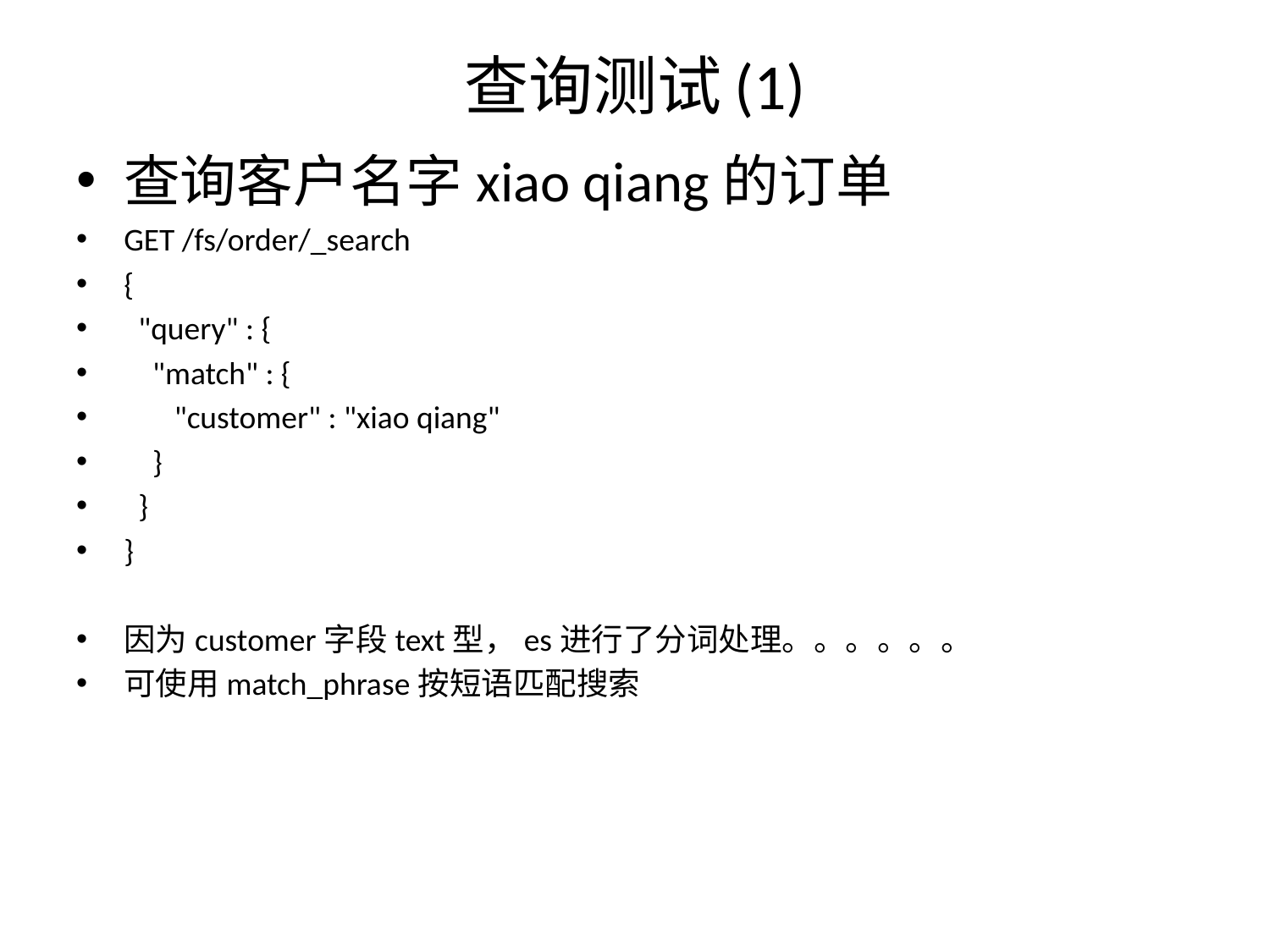

# 查询测试(1)
查询客户名字xiao qiang的订单
GET /fs/order/_search
{
  "query" : {
    "match" : {
       "customer" : "xiao qiang"
    }
  }
}

因为customer字段text型，es进行了分词处理。。。。。。
可使用match_phrase按短语匹配搜索